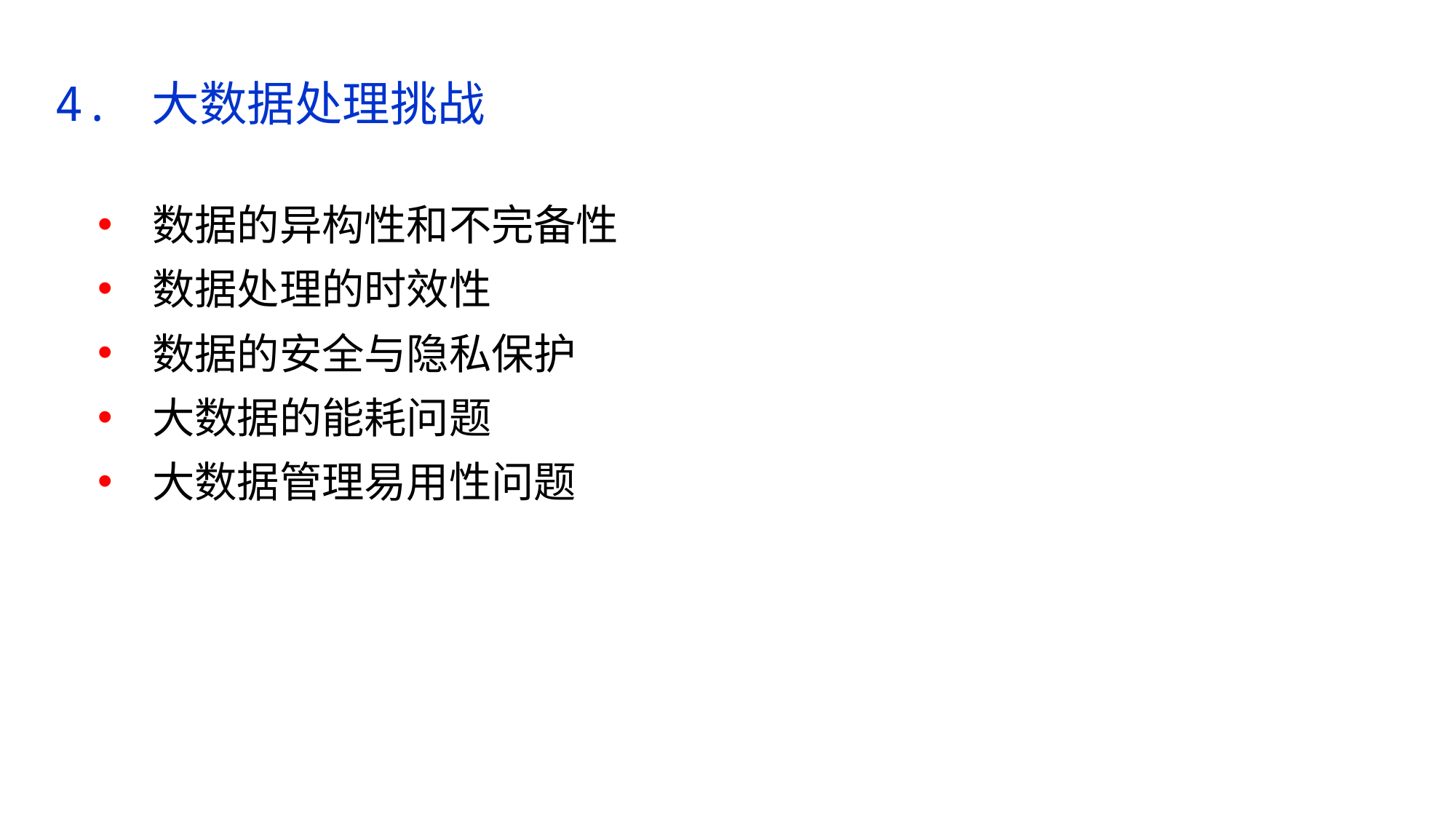

4. 大数据处理挑战
数据的异构性和不完备性
数据处理的时效性
数据的安全与隐私保护
大数据的能耗问题
大数据管理易用性问题